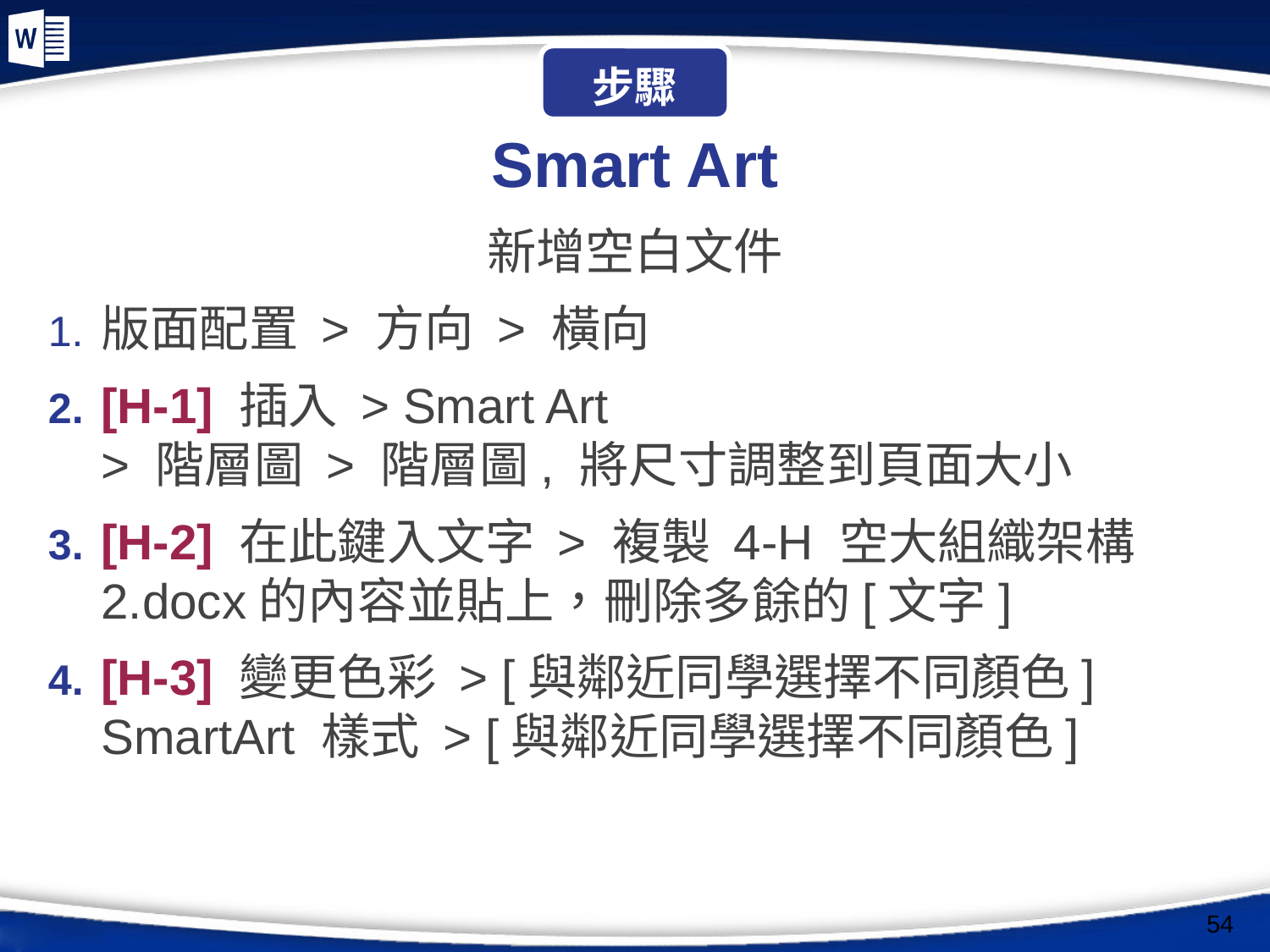

步驟
# Smart Art
新增空白文件
版面配置 > 方向 > 橫向
[H-1] 插入 > Smart Art
> 階層圖 > 階層圖, 將尺寸調整到頁面大小
[H-2] 在此鍵入文字 > 複製 4-H 空大組織架構2.docx的內容並貼上，刪除多餘的[文字]
[H-3] 變更色彩 > [與鄰近同學選擇不同顏色]
SmartArt 樣式 > [與鄰近同學選擇不同顏色]
54